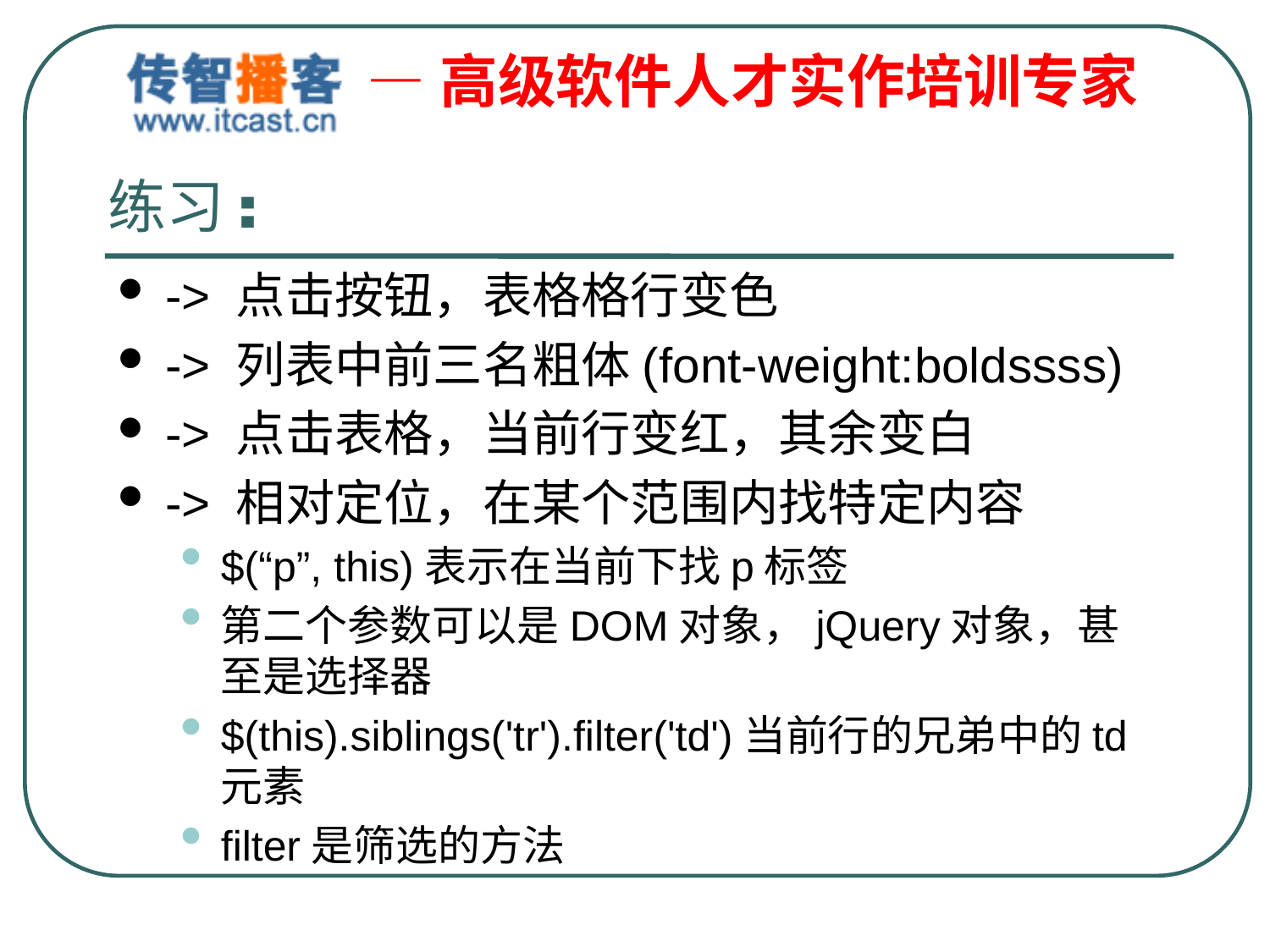

# 练习:
-> 点击按钮，表格格行变色
-> 列表中前三名粗体(font-weight:boldssss)
-> 点击表格，当前行变红，其余变白
-> 相对定位，在某个范围内找特定内容
$(“p”, this)表示在当前下找p标签
第二个参数可以是DOM对象，jQuery对象，甚至是选择器
$(this).siblings('tr').filter('td')当前行的兄弟中的td元素
filter是筛选的方法